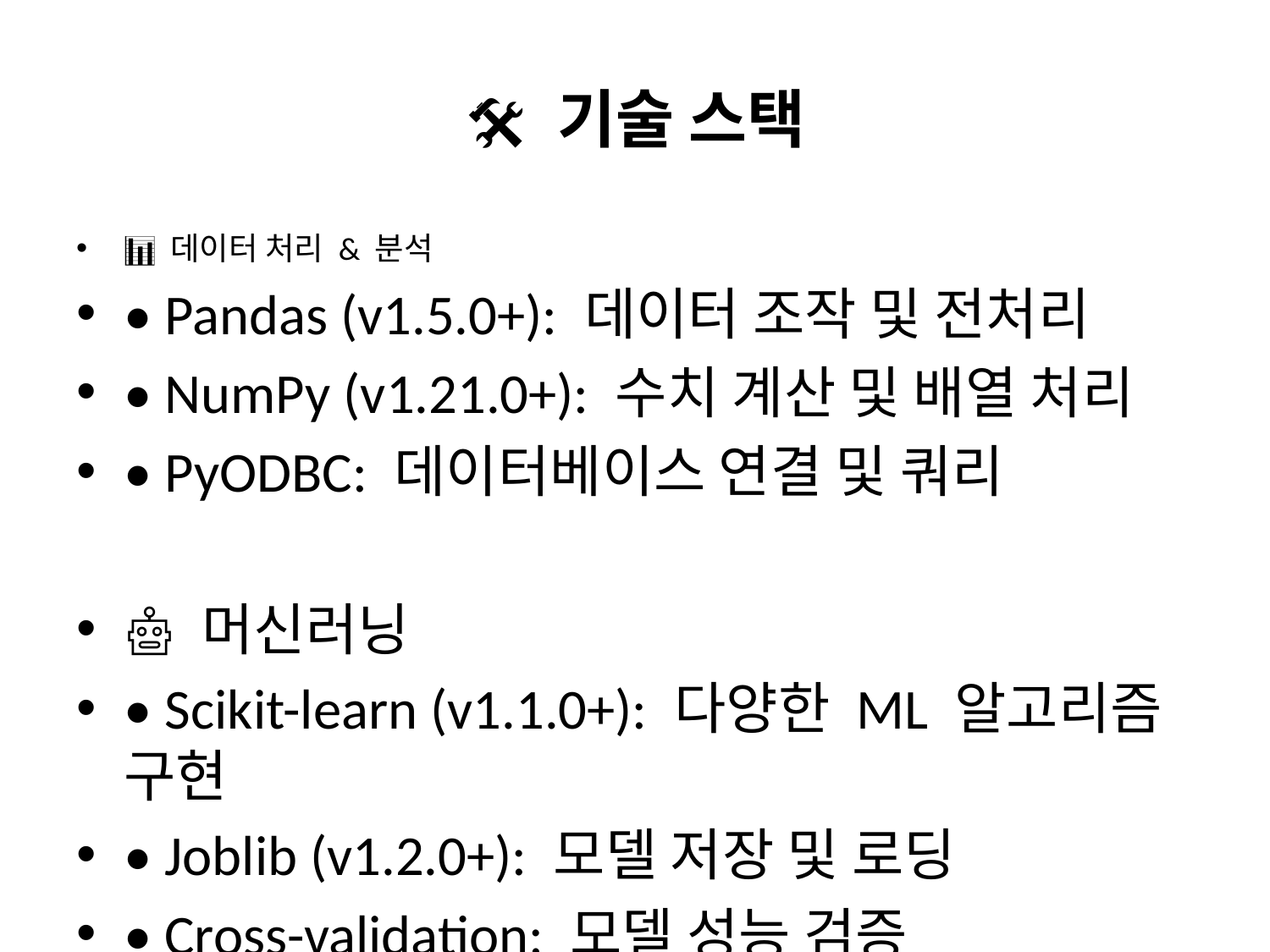

# 🛠️ 기술 스택
📊 데이터 처리 & 분석
• Pandas (v1.5.0+): 데이터 조작 및 전처리
• NumPy (v1.21.0+): 수치 계산 및 배열 처리
• PyODBC: 데이터베이스 연결 및 쿼리

🤖 머신러닝
• Scikit-learn (v1.1.0+): 다양한 ML 알고리즘 구현
• Joblib (v1.2.0+): 모델 저장 및 로딩
• Cross-validation: 모델 성능 검증

📈 시각화
• Matplotlib (v3.5.0+): 기본 차트 및 그래프
• Seaborn (v0.11.0+): 통계 시각화
• 인터랙티브 차트: 동적 데이터 시각화

📊 통계 분석
• SciPy (v1.7.0+): 통계 검정 및 분석
• StatsModels (v0.13.0+): 회귀 분석 및 시계열 분석